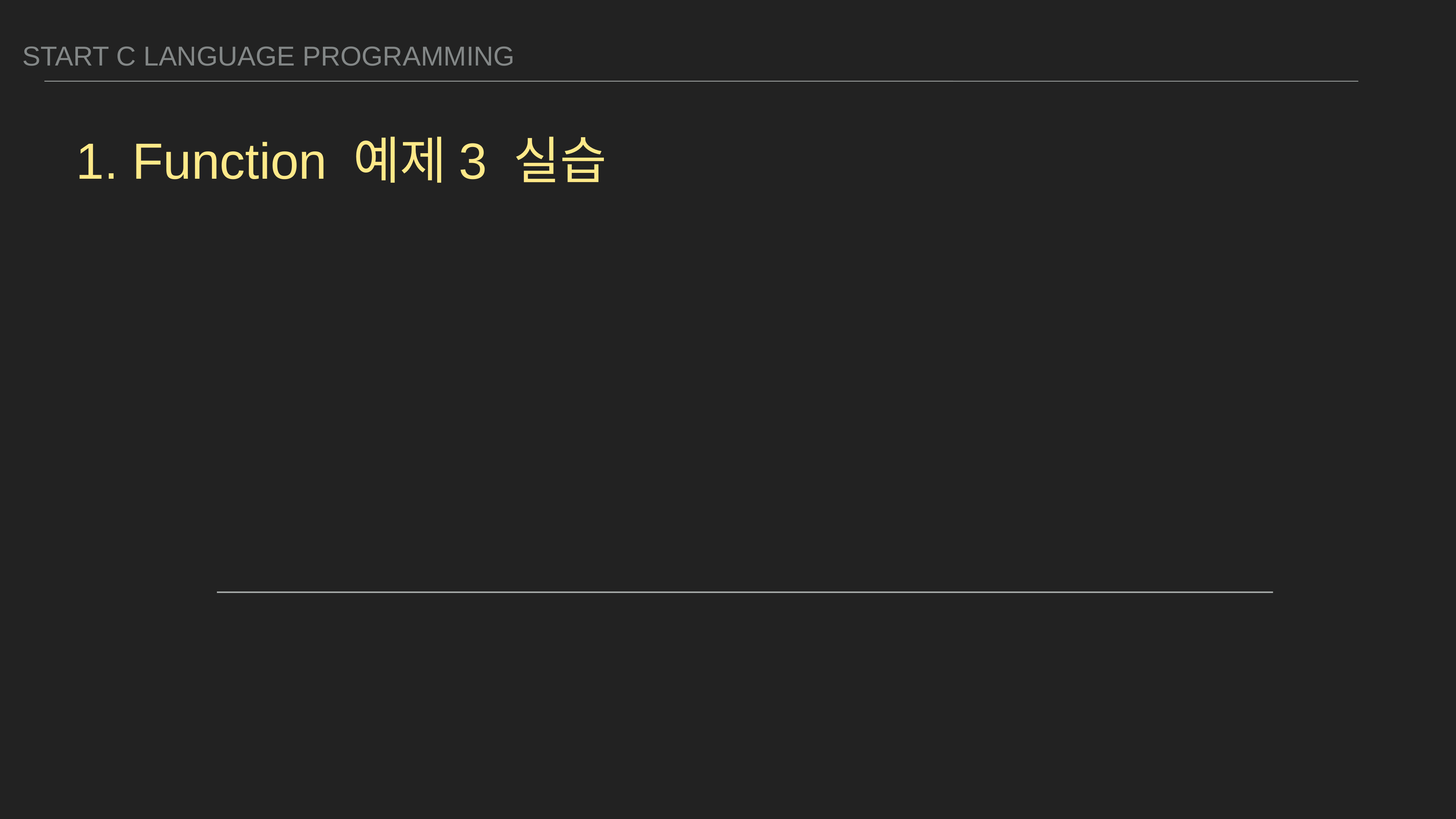

START C LANGUAGE PROGRAMMING
1. Function 예제3 실습